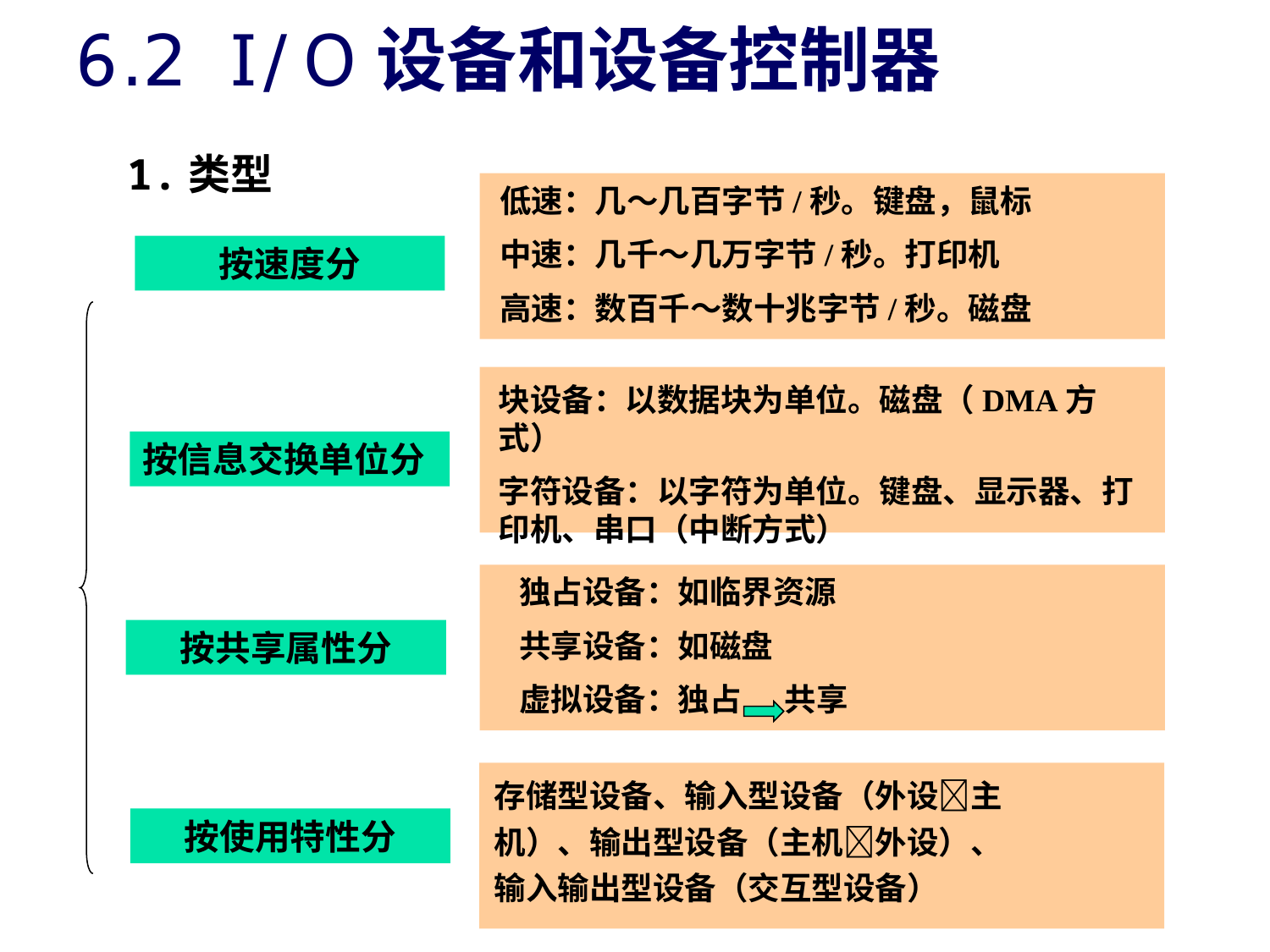

6.2  I/O设备和设备控制器
1.类型

低速：几～几百字节/秒。键盘，鼠标
中速：几千～几万字节/秒。打印机
高速：数百千～数十兆字节/秒。磁盘
按速度分

块设备：以数据块为单位。磁盘（DMA方式）
字符设备：以字符为单位。键盘、显示器、打印机、串口（中断方式）
按信息交换单位分

独占设备：如临界资源
共享设备：如磁盘
虚拟设备：独占      共享
按共享属性分

存储型设备、输入型设备（外设⇒主机）、输出型设备（主机⇒外设）、输入输出型设备（交互型设备）

按使用特性分